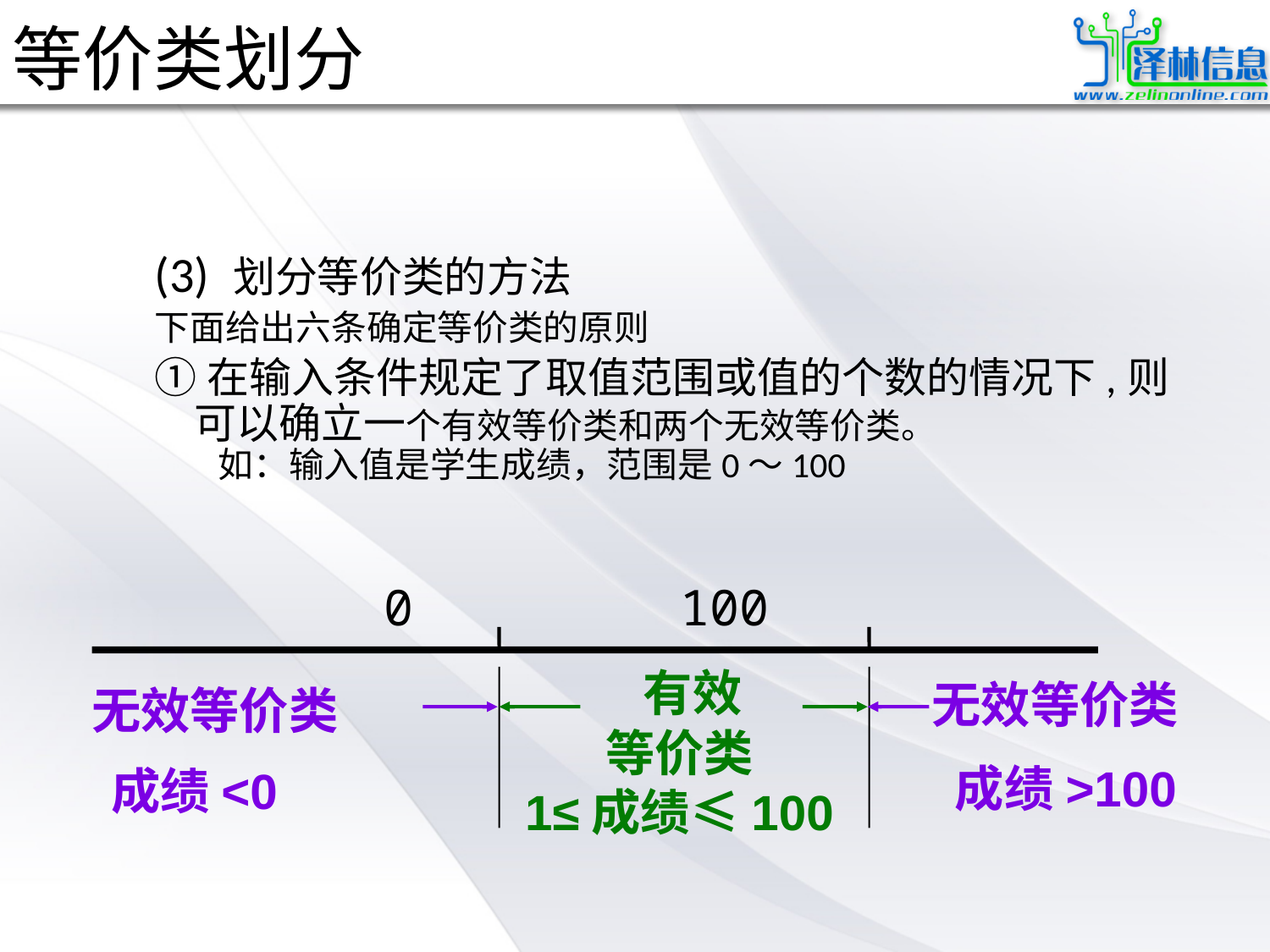

# 等价类划分
(3) 划分等价类的方法
下面给出六条确定等价类的原则
①在输入条件规定了取值范围或值的个数的情况下,则可以确立一个有效等价类和两个无效等价类。
如：输入值是学生成绩，范围是0～100

0         100

 有效
等价类
1≤成绩≤100

 无效等价类
   成绩<0

无效等价类
 成绩>100